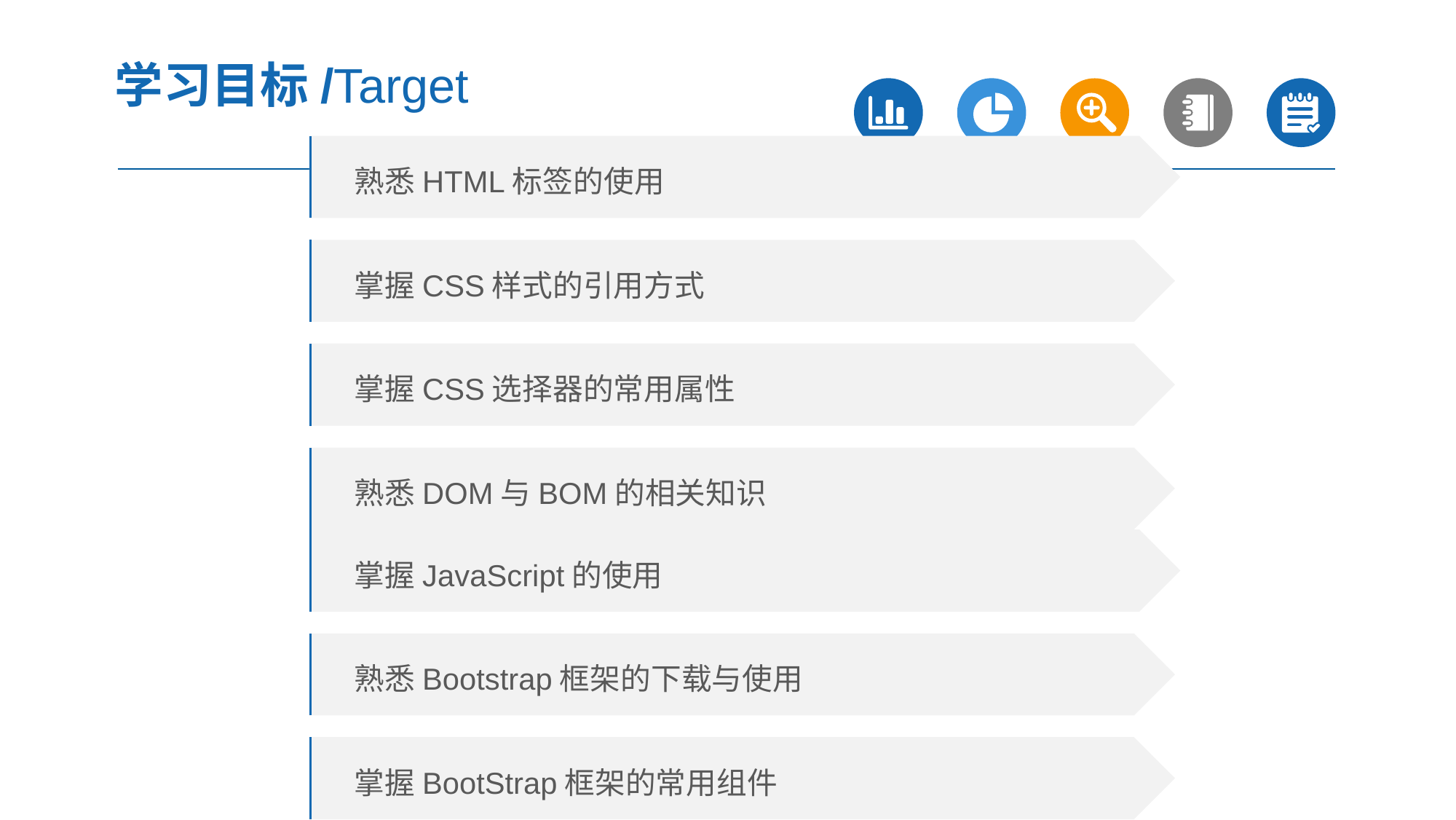

学习目标/Target
    熟悉HTML标签的使用

    掌握CSS样式的引用方式

    掌握CSS选择器的常用属性

    熟悉DOM与BOM的相关知识

    掌握JavaScript的使用

    熟悉Bootstrap框架的下载与使用

    掌握BootStrap框架的常用组件